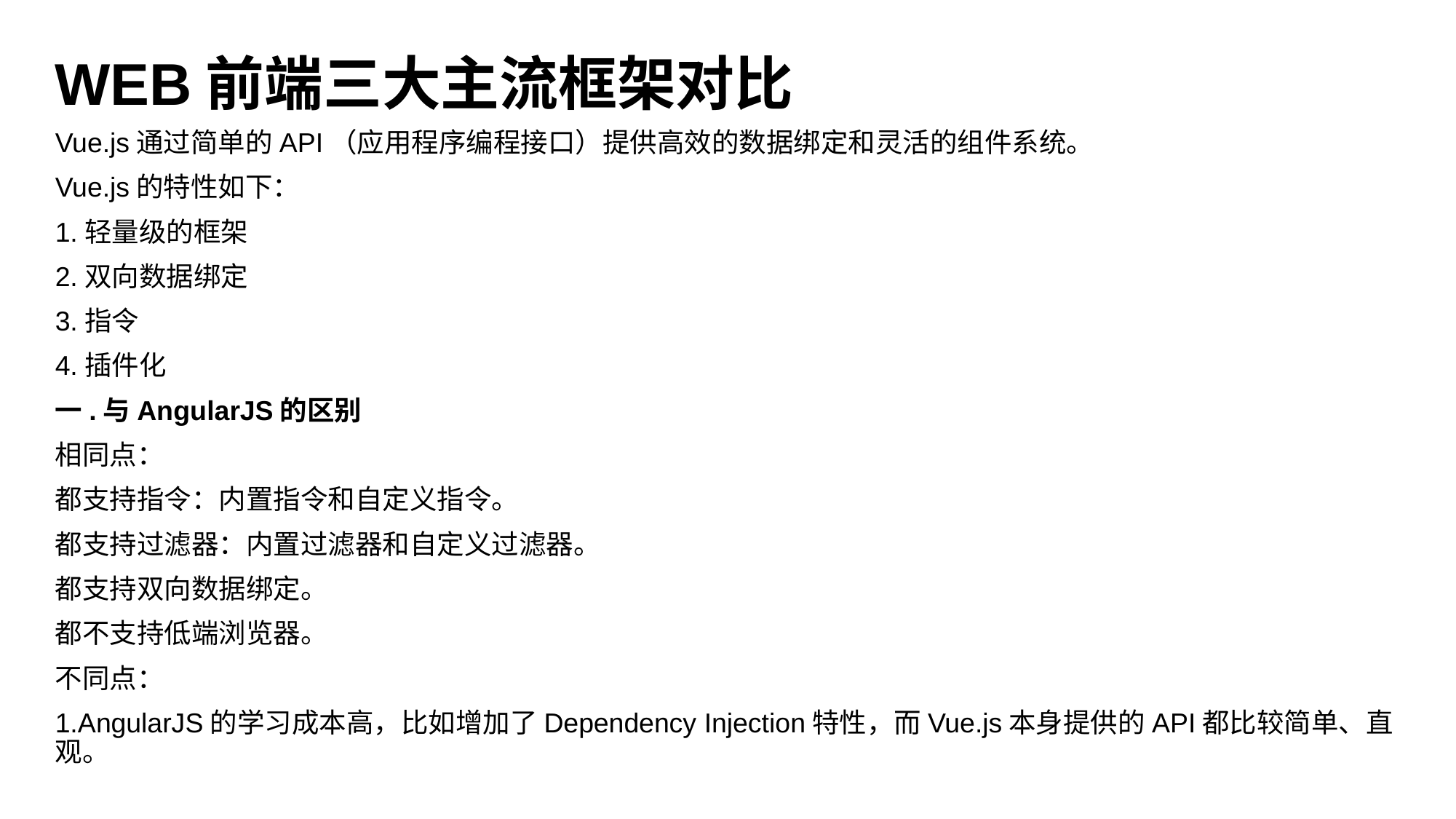

# WEB前端三大主流框架对比
Vue.js通过简单的API（应用程序编程接口）提供高效的数据绑定和灵活的组件系统。
Vue.js的特性如下：
1.轻量级的框架
2.双向数据绑定
3.指令
4.插件化
一.与AngularJS的区别
相同点：
都支持指令：内置指令和自定义指令。
都支持过滤器：内置过滤器和自定义过滤器。
都支持双向数据绑定。
都不支持低端浏览器。
不同点：
1.AngularJS的学习成本高，比如增加了Dependency Injection特性，而Vue.js本身提供的API都比较简单、直观。